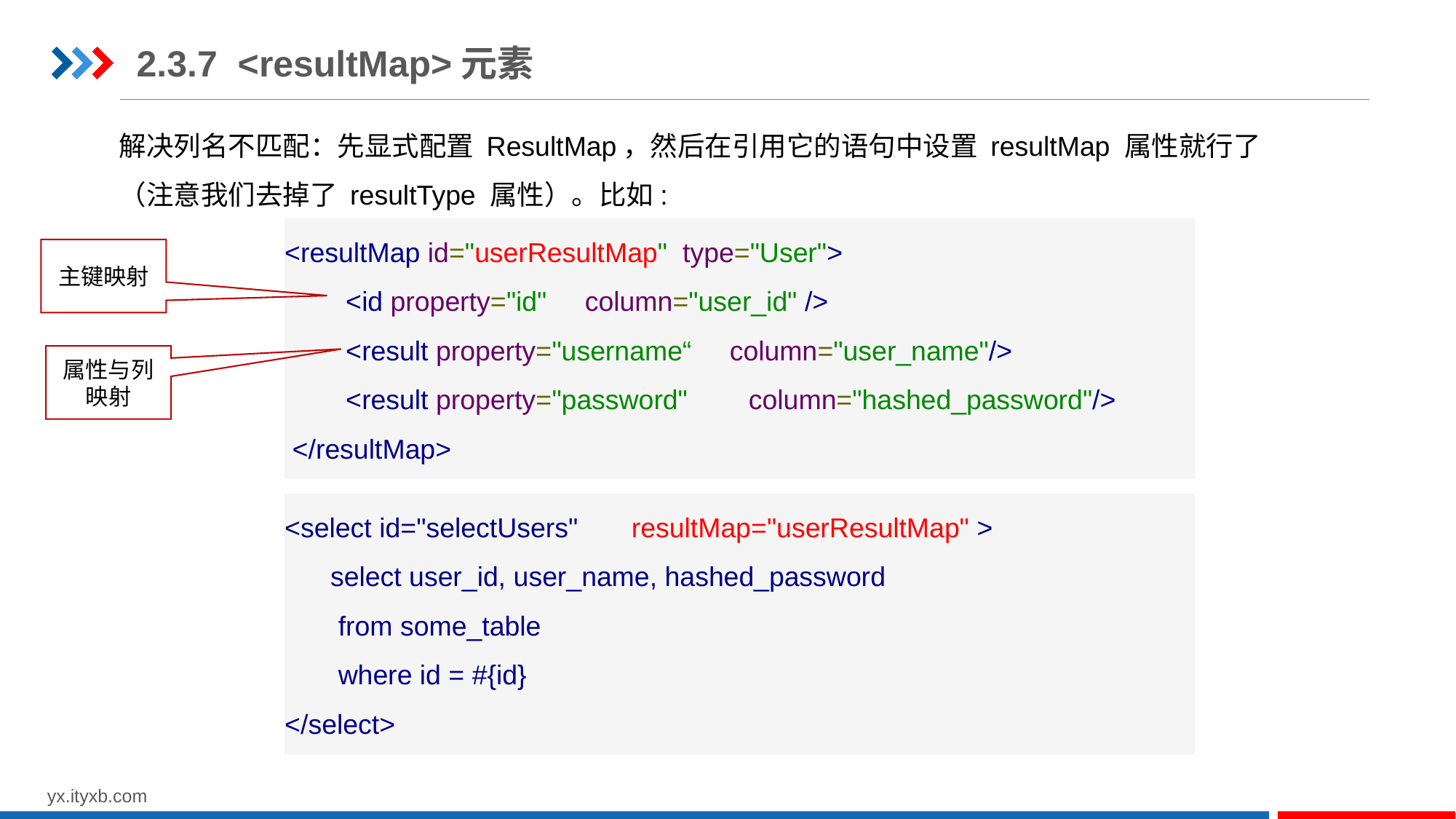

2.3.7  <resultMap>元素
解决列名不匹配：先显式配置 ResultMap，然后在引用它的语句中设置 resultMap 属性就行了
（注意我们去掉了 resultType 属性）。比如:
<resultMap id="userResultMap"  type="User">
        <id property="id"     column="user_id" />
        <result property="username“     column="user_name"/>
        <result property="password"        column="hashed_password"/>
 </resultMap>
主键映射
属性与列映射
<select id="selectUsers"       resultMap="userResultMap" >
      select user_id, user_name, hashed_password
       from some_table
       where id = #{id}
</select>